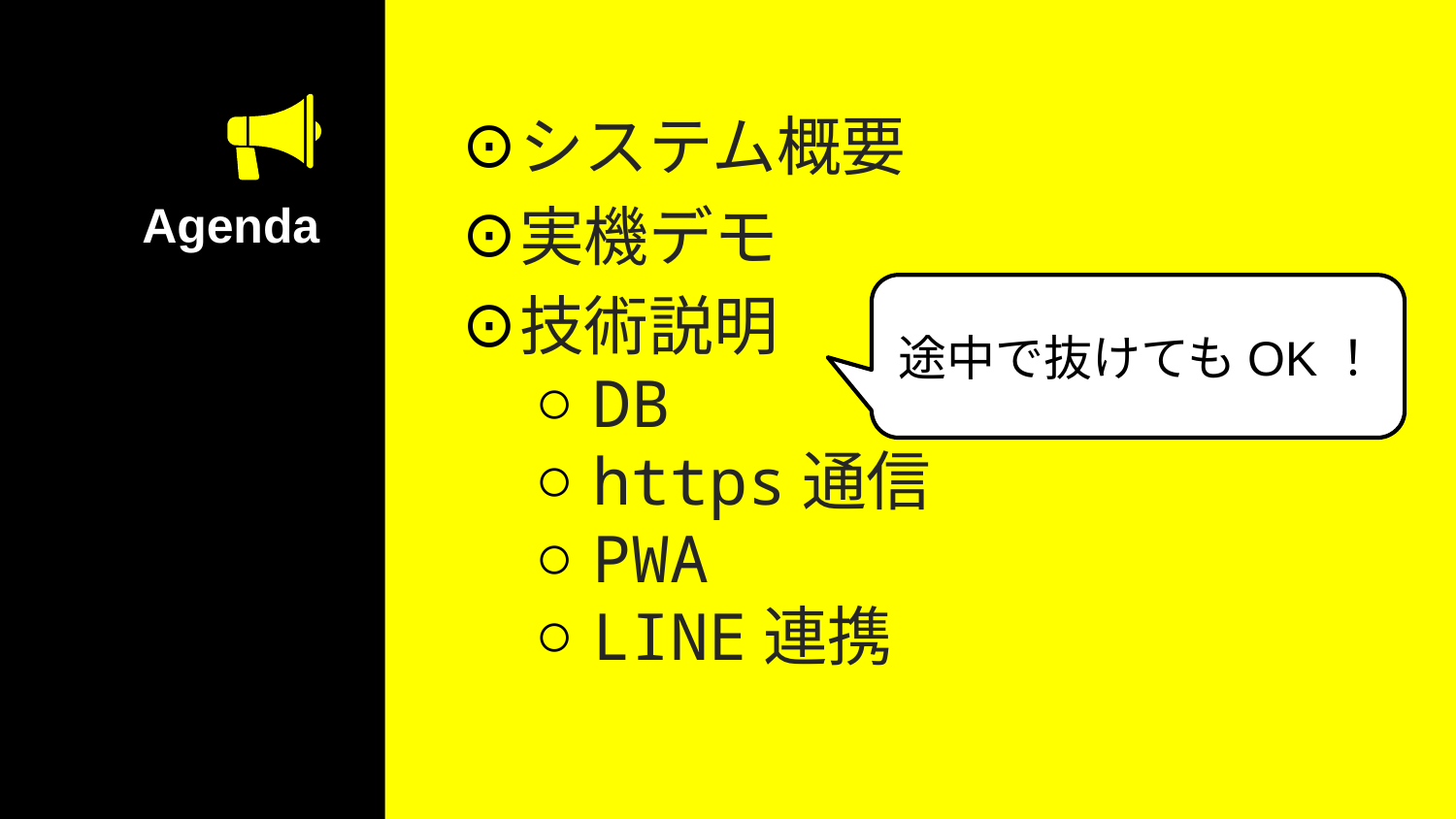

システム概要
実機デモ
技術説明
DB
https通信
PWA
LINE連携

# Agenda
途中で抜けてもOK！